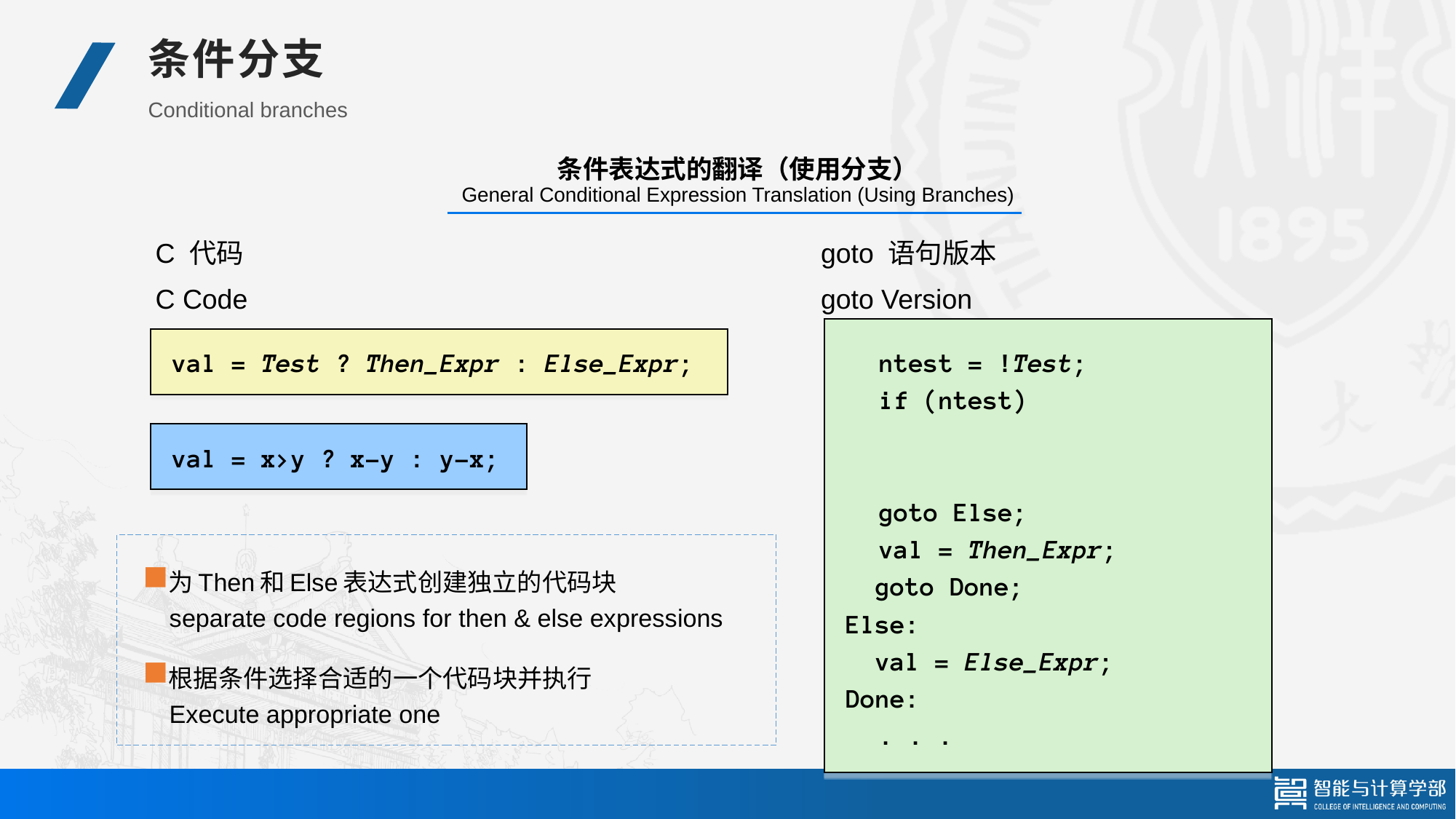

条件分支
Conditional branches
# 条件表达式的翻译（使用分支） General Conditional Expression Translation (Using Branches)
C 代码
C Code
goto 语句版本
goto Version
	ntest = !Test;
	if (ntest)
									goto Else;
	val = Then_Expr;
  goto Done;
Else:
  val = Else_Expr;
Done:
	. . .
val = Test ? Then_Expr : Else_Expr;
val = x>y ? x-y : y-x;
为Then和Else表达式创建独立的代码块
separate code regions for then & else expressions
根据条件选择合适的一个代码块并执行
Execute appropriate one